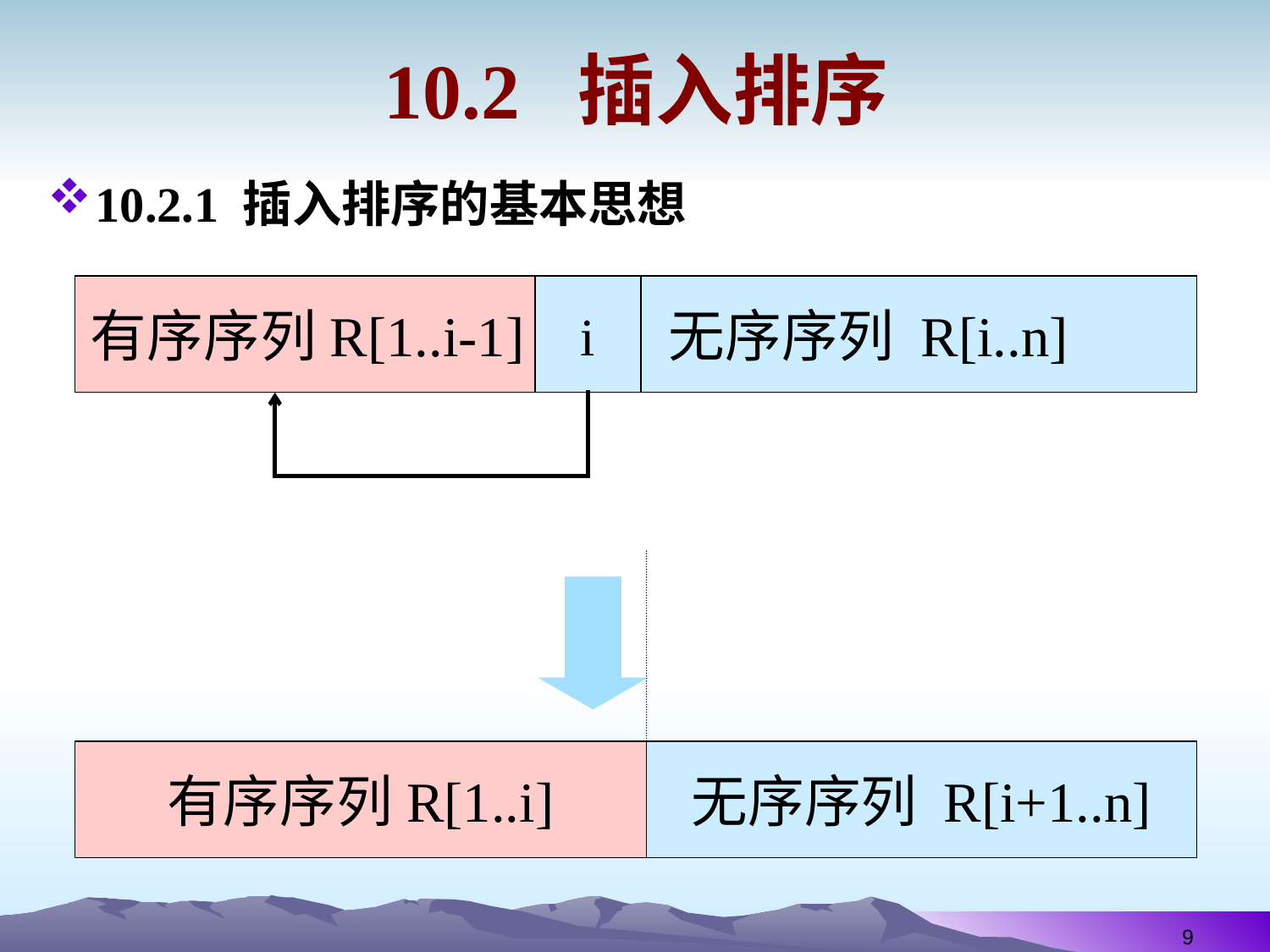

# 10.2  插入排序
10.2.1 插入排序的基本思想
i
有序序列R[1..i-1]
无序序列 R[i..n]

有序序列R[1..i]
无序序列 R[i+1..n]
9